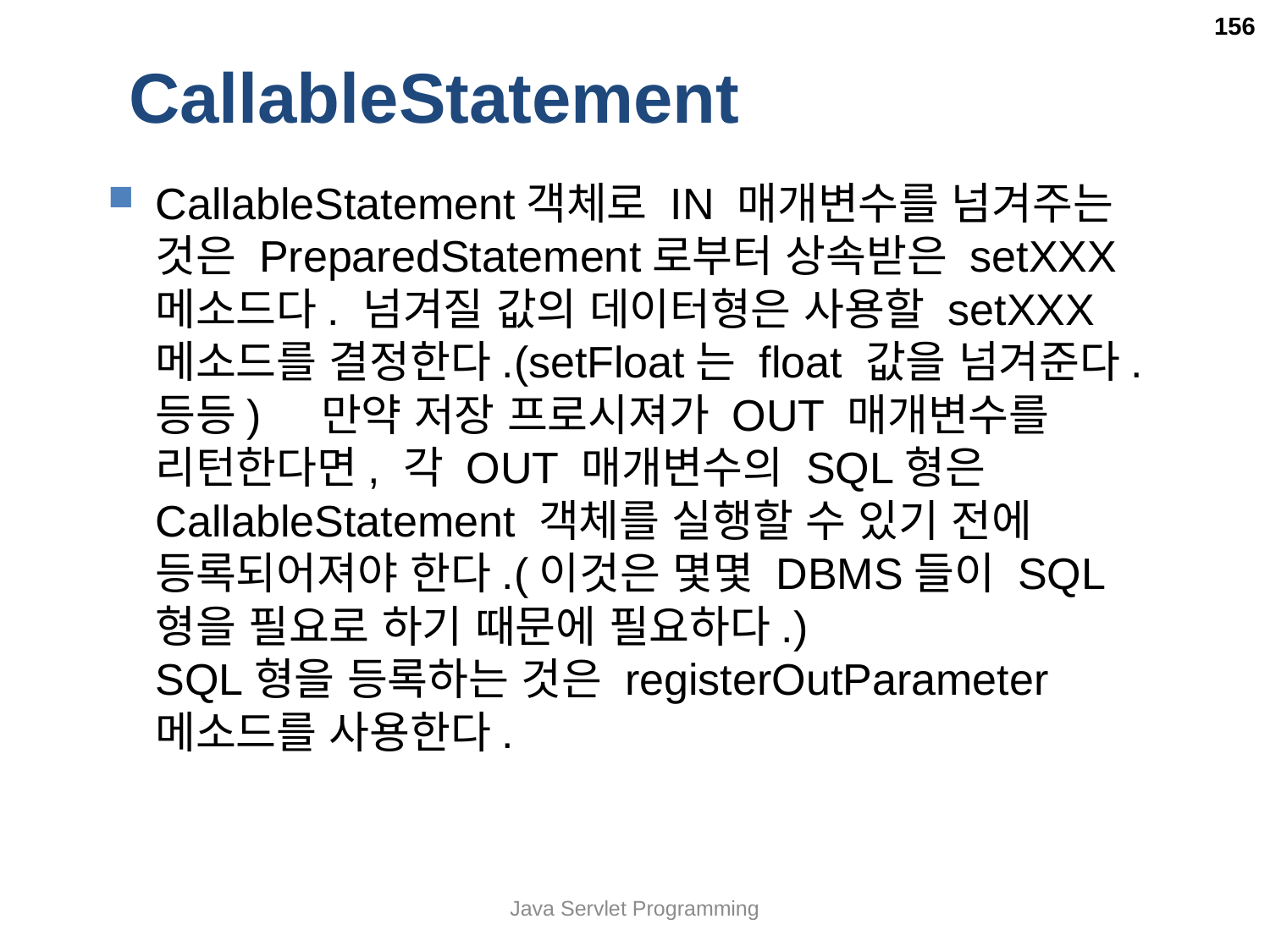

156
CallableStatement
CallableStatement객체로 IN 매개변수를 넘겨주는 것은 PreparedStatement로부터 상속받은 setXXX 메소드다. 넘겨질 값의 데이터형은 사용할 setXXX 메소드를 결정한다.(setFloat는 float 값을 넘겨준다.등등)    만약 저장 프로시져가 OUT 매개변수를 리턴한다면, 각 OUT 매개변수의 SQL형은 CallableStatement 객체를 실행할 수 있기 전에 등록되어져야 한다.(이것은 몇몇 DBMS들이 SQL형을 필요로 하기 때문에 필요하다.)
SQL형을 등록하는 것은 registerOutParameter 메소드를 사용한다.

Java Servlet Programming